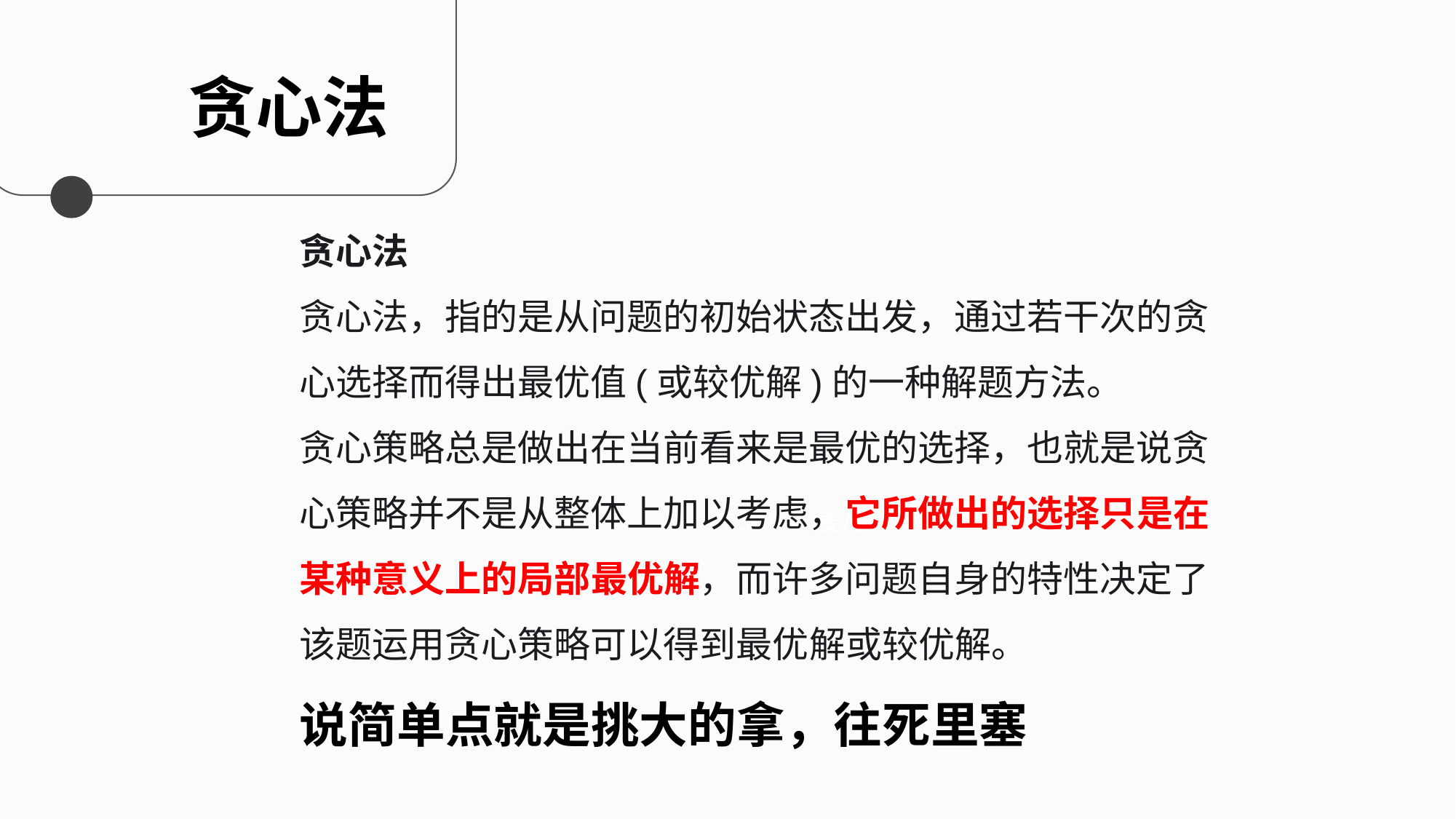

贪心法

贪心法
贪心法，指的是从问题的初始状态出发，通过若干次的贪心选择而得出最优值(或较优解)的一种解题方法。
贪心策略总是做出在当前看来是最优的选择，也就是说贪心策略并不是从整体上加以考虑，它所做出的选择只是在某种意义上的局部最优解，而许多问题自身的特性决定了该题运用贪心策略可以得到最优解或较优解。
说简单点就是挑大的拿，往死里塞

2250784 姜乃珲